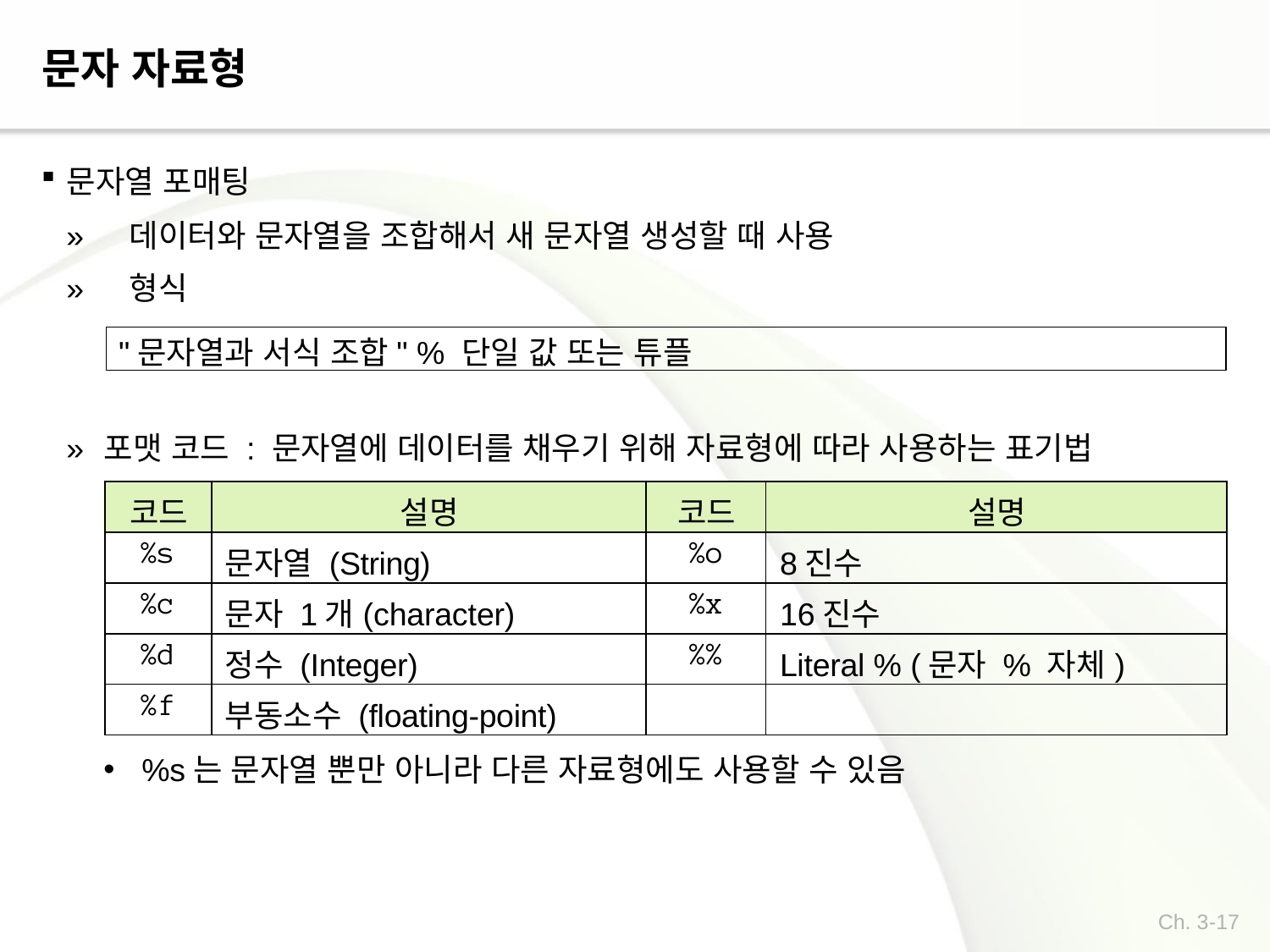

# 문자 자료형
문자열 포매팅
»	데이터와 문자열을 조합해서 새 문자열 생성할 때 사용
»	형식
"문자열과 서식 조합" % 단일 값 또는 튜플
»	포맷 코드 : 문자열에 데이터를 채우기 위해 자료형에 따라 사용하는 표기법
| 코드 | 설명 | 코드 | 설명 |
| --- | --- | --- | --- |
| %s | 문자열 (String) | %o | 8진수 |
| %c | 문자 1개(character) | %x | 16진수 |
| %d | 정수 (Integer) | %% | Literal % (문자 % 자체) |
| %f | 부동소수 (floating-point) |  |  |
%s는 문자열 뿐만 아니라 다른 자료형에도 사용할 수 있음
Ch. 3-17